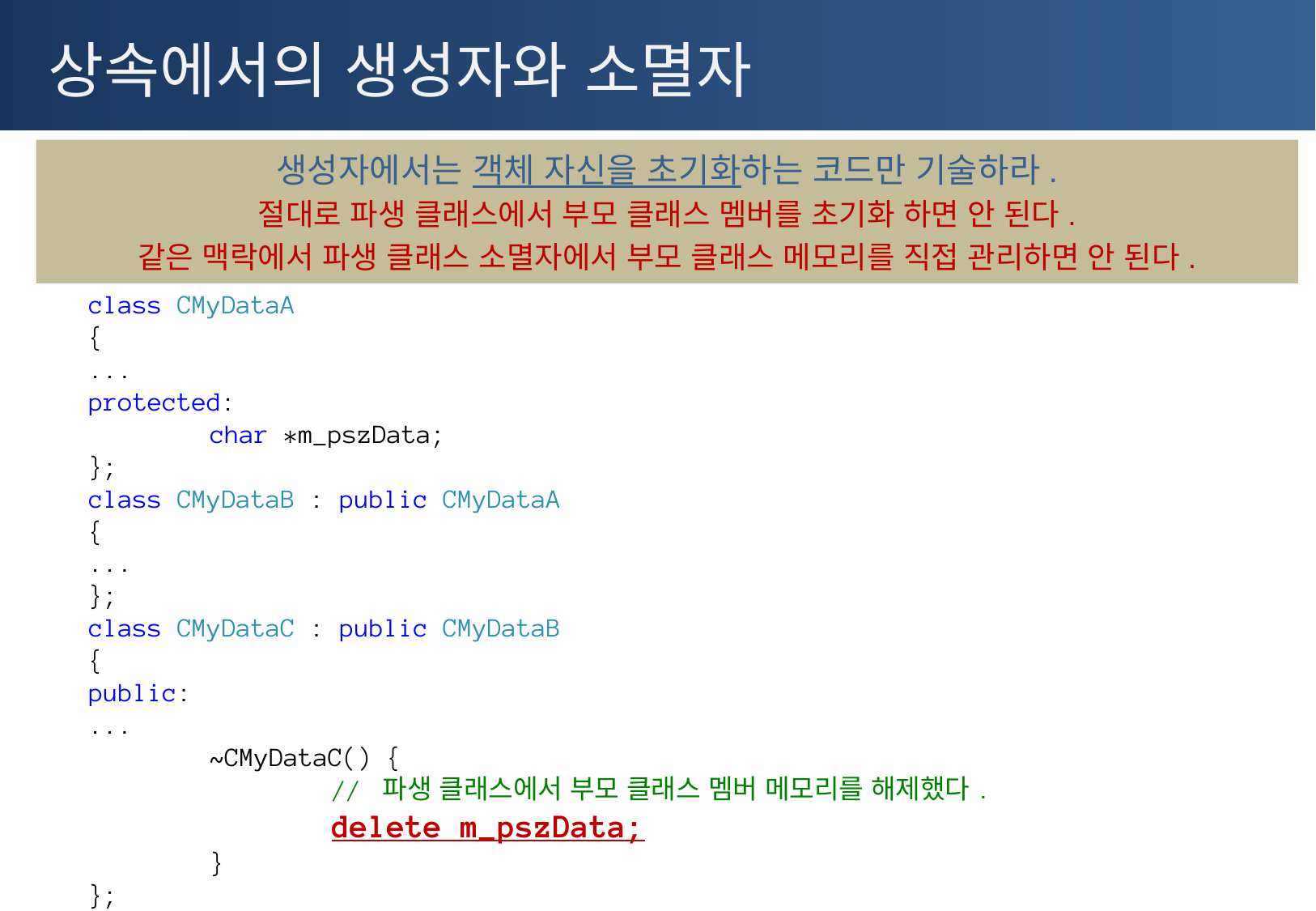

# 상속에서의 생성자와 소멸자
생성자에서는 객체 자신을 초기화하는 코드만 기술하라.
절대로 파생 클래스에서 부모 클래스 멤버를 초기화 하면 안 된다.
같은 맥락에서 파생 클래스 소멸자에서 부모 클래스 메모리를 직접 관리하면 안 된다.
class CMyDataA
{
...
protected:
	char *m_pszData;
};
class CMyDataB : public CMyDataA
{
...
};
class CMyDataC : public CMyDataB
{
public:
...
	~CMyDataC() {
		// 파생 클래스에서 부모 클래스 멤버 메모리를 해제했다.
		delete m_pszData;
	}
};